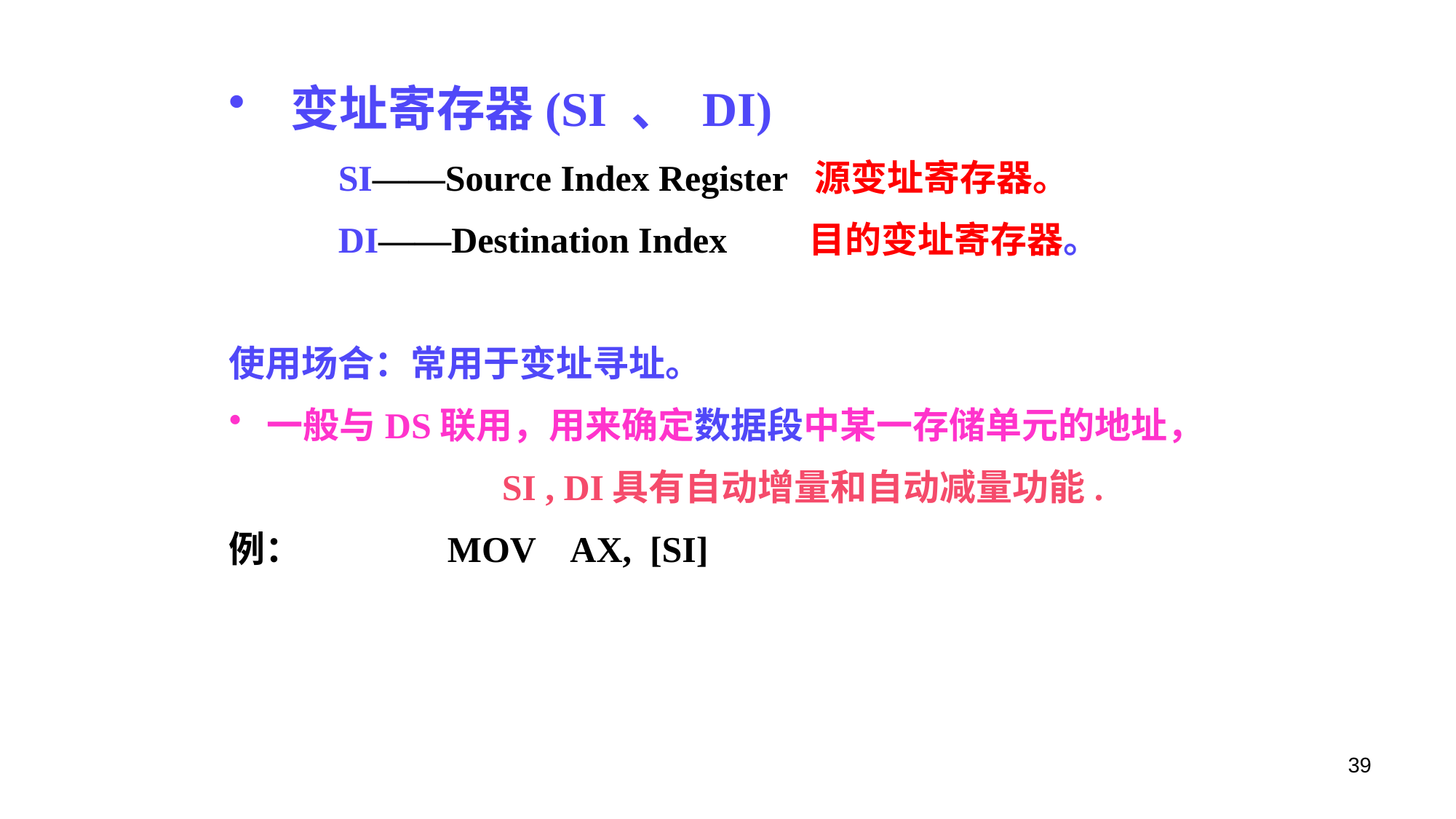

变址寄存器(SI 、 DI)
	SI——Source Index Register  源变址寄存器。
	DI——Destination Index        目的变址寄存器。

使用场合：常用于变址寻址。
  一般与DS联用，用来确定数据段中某一存储单元的地址，
 		      SI , DI具有自动增量和自动减量功能.
例：		MOV    AX,  [SI]

39